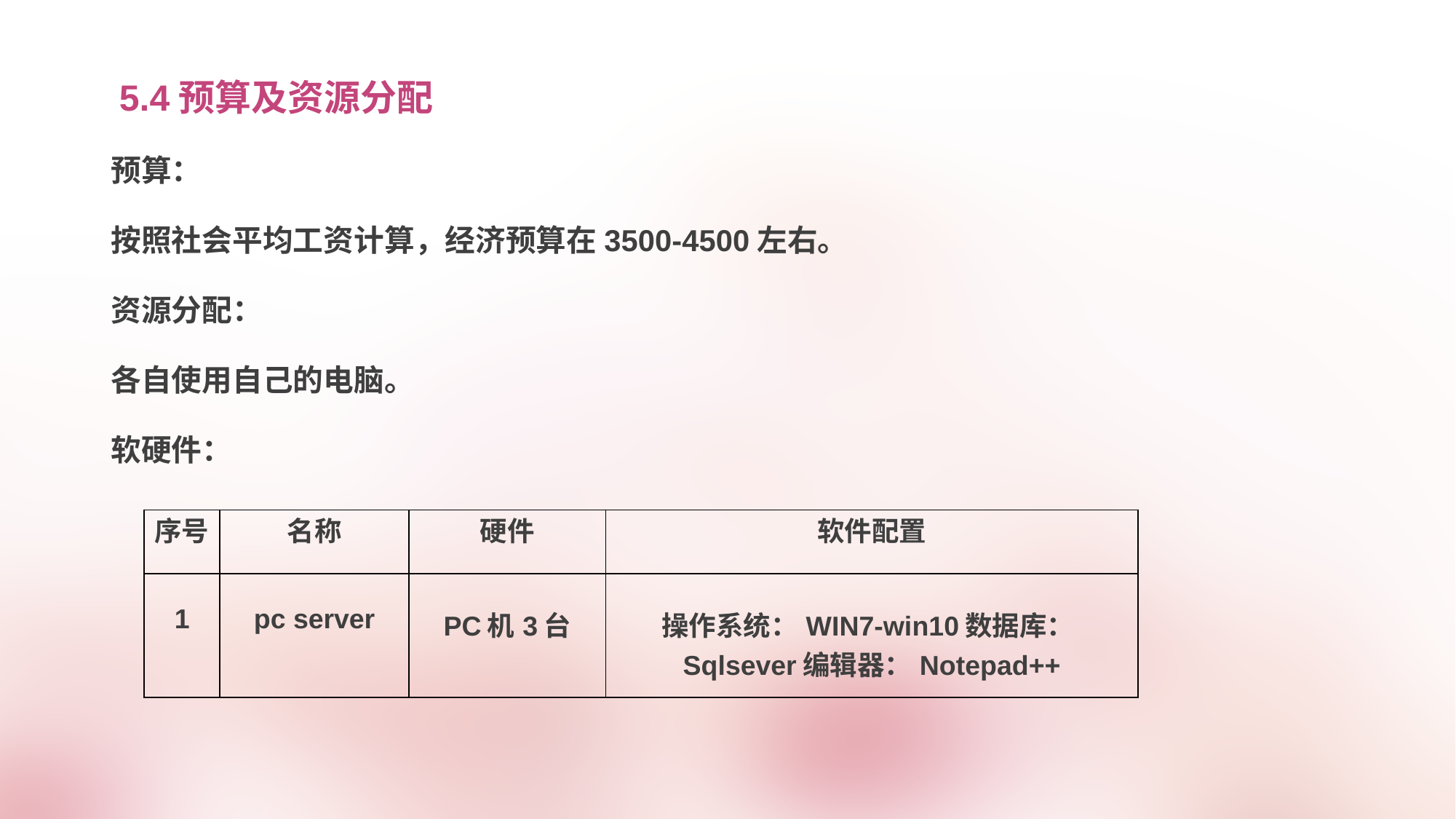

5.4预算及资源分配
预算：
按照社会平均工资计算，经济预算在3500-4500左右。
资源分配：
各自使用自己的电脑。
软硬件：

| 序号 | 名称 | 硬件 | 软件配置 |
| --- | --- | --- | --- |
| 1 | pc server | PC机3台 | 操作系统：WIN7-win10数据库：Sqlsever编辑器：Notepad++ |